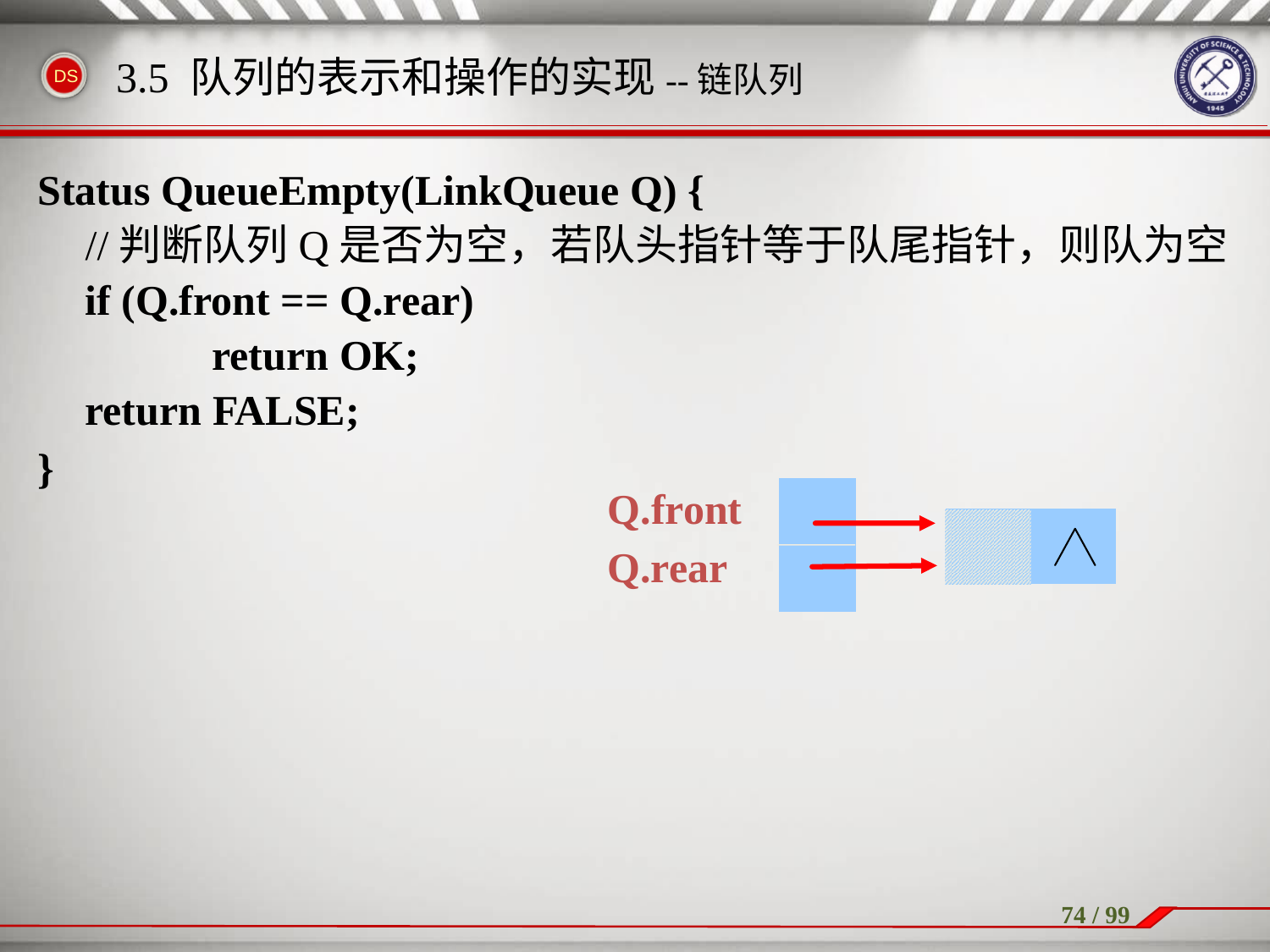

# 3.5 队列的表示和操作的实现--链队列
Status QueueEmpty(LinkQueue Q) {
	//判断队列Q是否为空，若队头指针等于队尾指针，则队为空
	if (Q.front == Q.rear)
		return OK;
	return FALSE;
}
Q.front

Q.rear